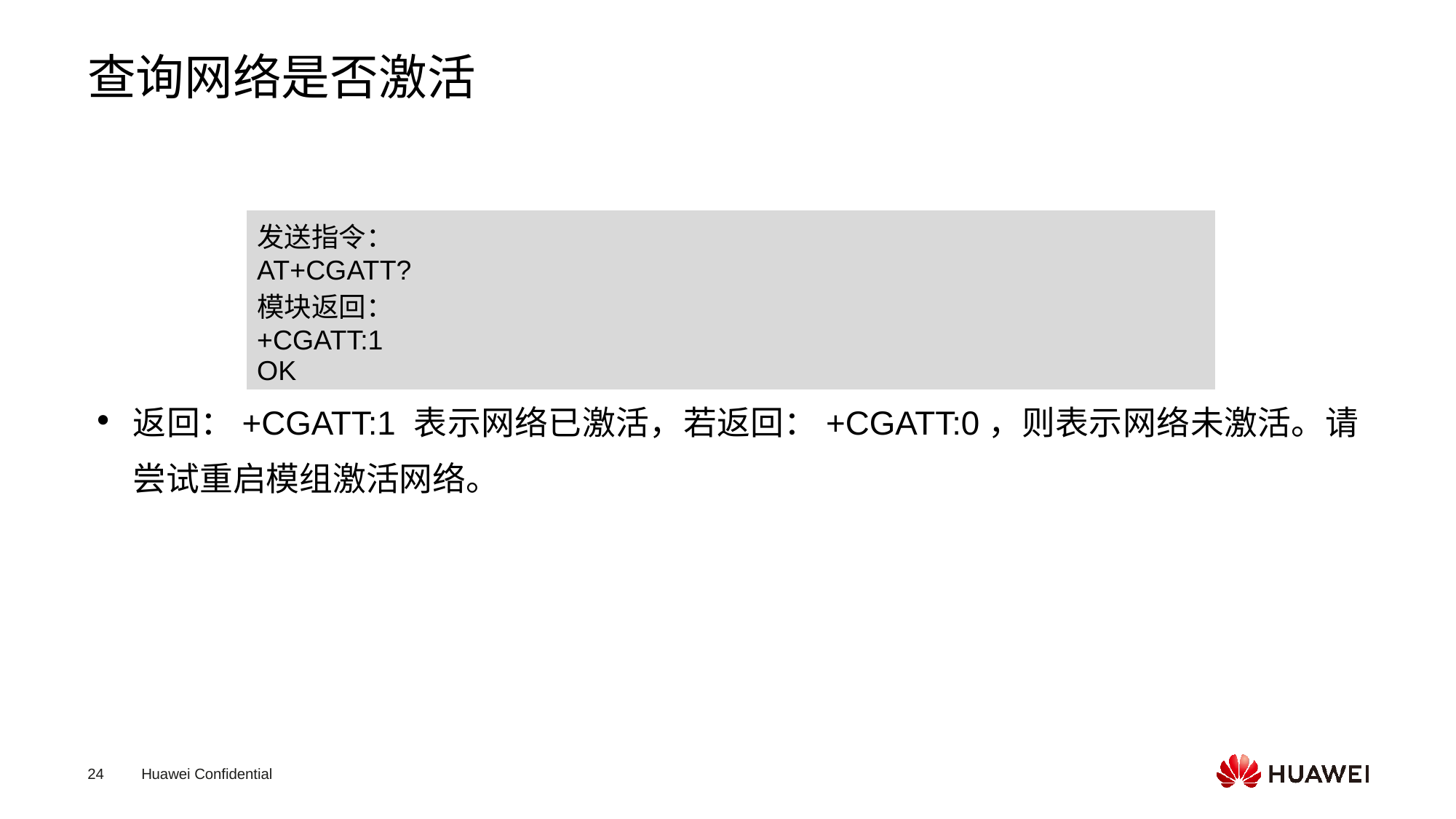

# 查询网络是否激活

返回：+CGATT:1 表示网络已激活，若返回：+CGATT:0，则表示网络未激活。请尝试重启模组激活网络。

| 发送指令： AT+CGATT? 模块返回： +CGATT:1 OK |
| --- |